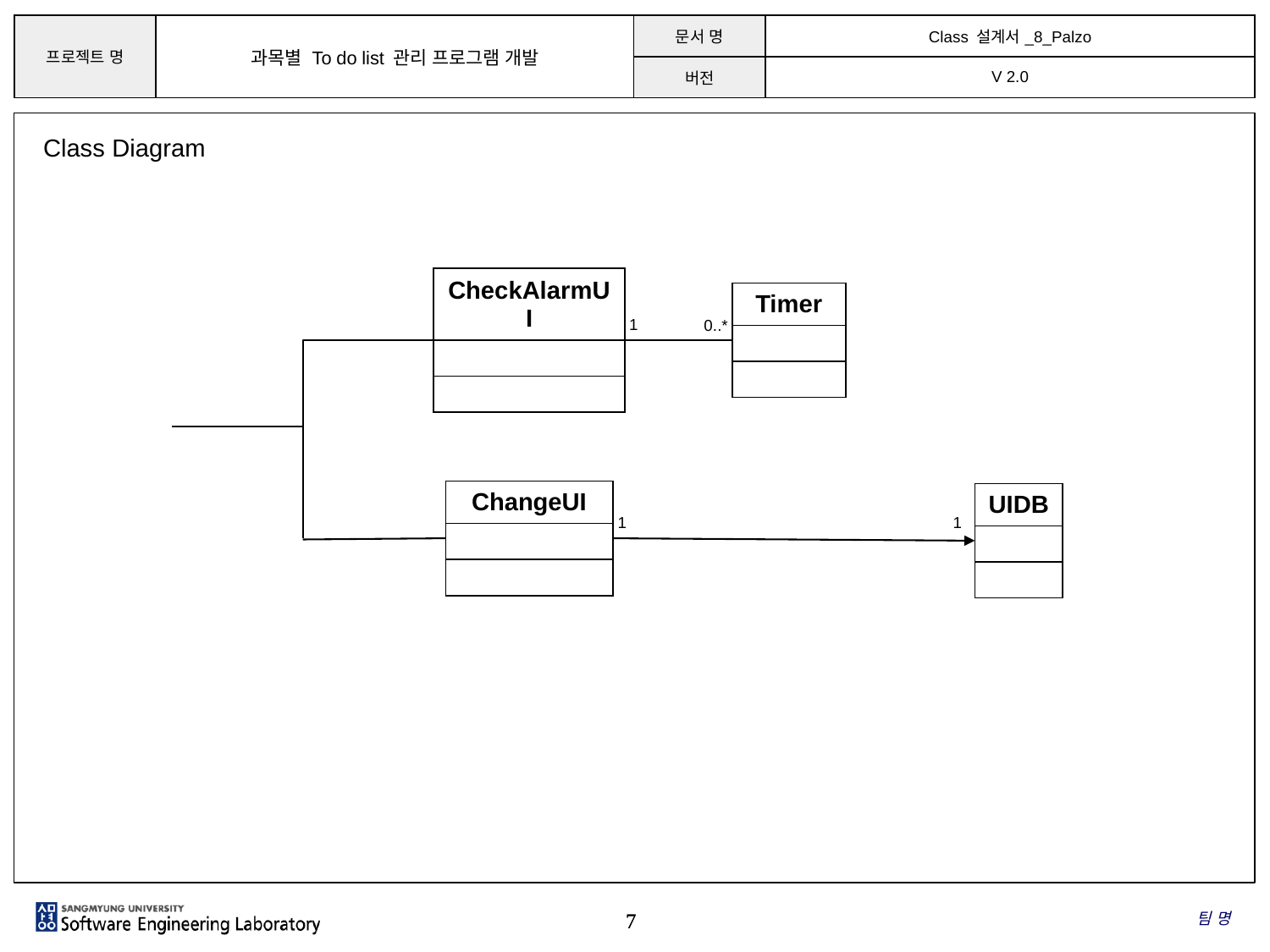

Class Diagram
| CheckAlarmUI |
| --- |
|  |
|  |
| Timer |
| --- |
|  |
|  |
1
0..*
| ChangeUI |
| --- |
|  |
|  |
| UIDB |
| --- |
|  |
|  |
1
1
팀 명